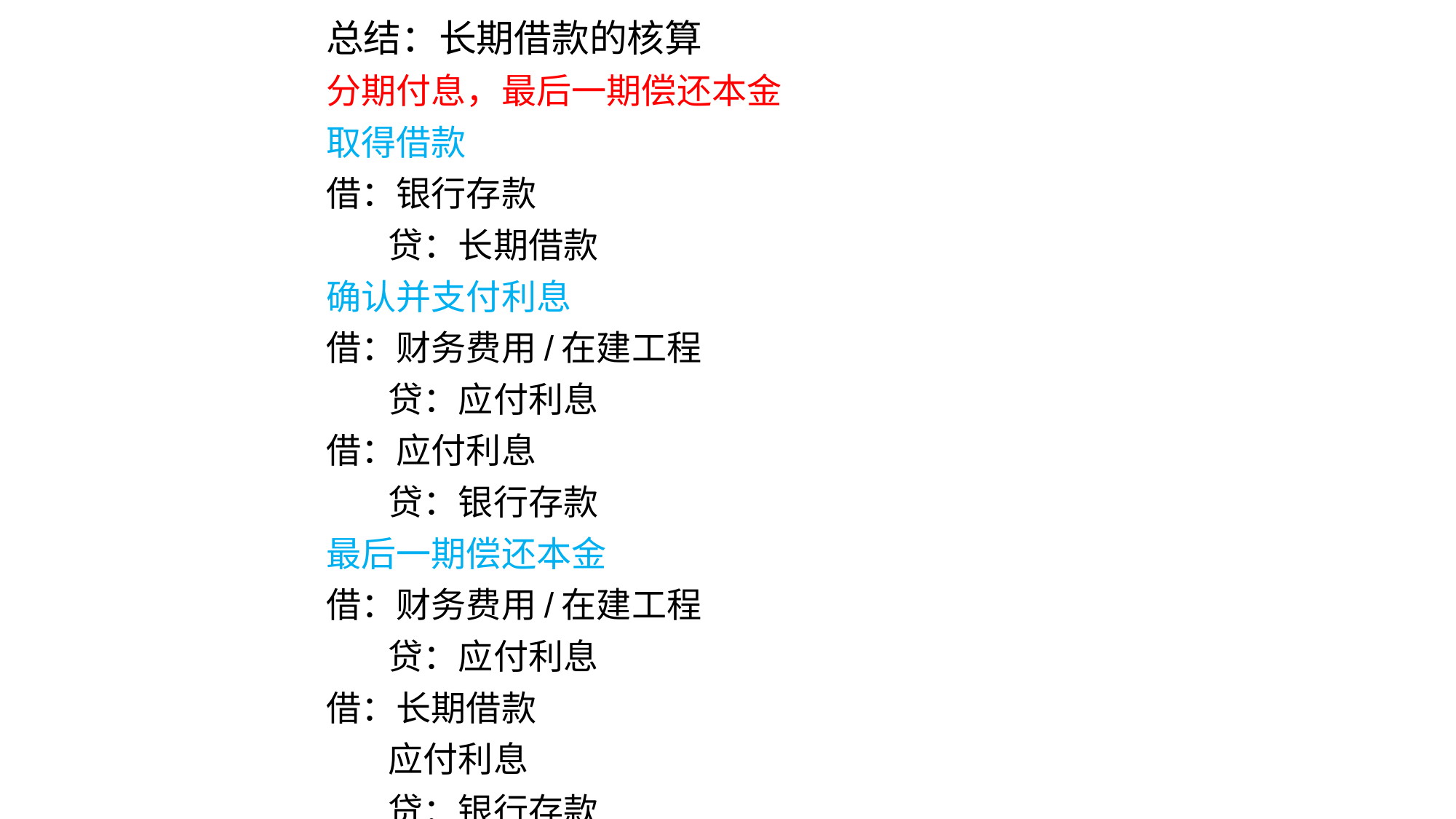

总结：长期借款的核算
分期付息，最后一期偿还本金
取得借款
借：银行存款
       贷：长期借款
确认并支付利息
借：财务费用/在建工程
       贷：应付利息
借：应付利息
       贷：银行存款
最后一期偿还本金
借：财务费用/在建工程
       贷：应付利息
借：长期借款
       应付利息
       贷：银行存款